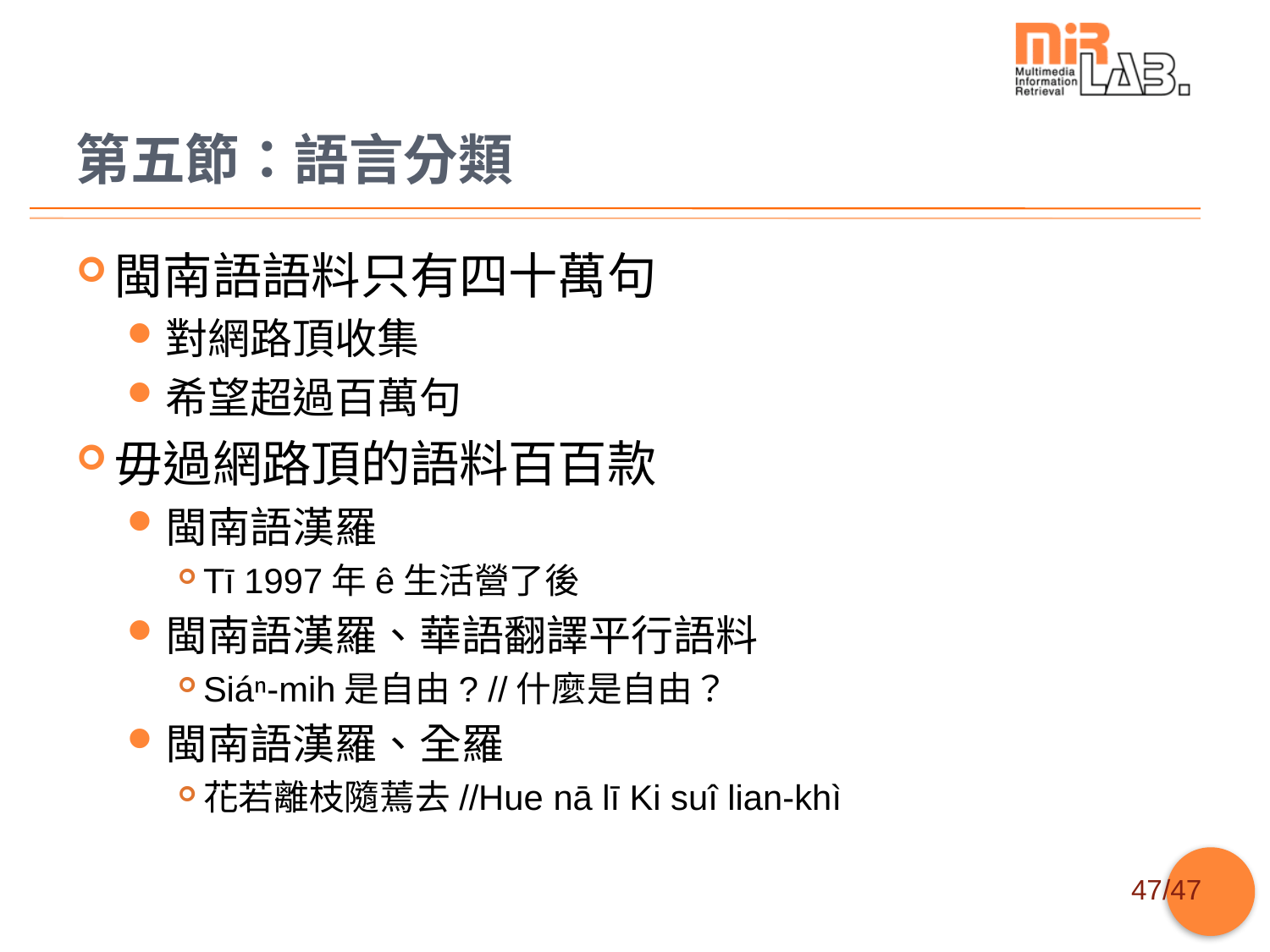

# 第五節：語言分類
閩南語語料只有四十萬句
對網路頂收集
希望超過百萬句
毋過網路頂的語料百百款
閩南語漢羅
Tī 1997年ê生活營了後
閩南語漢羅、華語翻譯平行語料
Siáⁿ-mih是自由? //什麼是自由？
閩南語漢羅、全羅
花若離枝隨蔫去//Hue nā lī Ki suî lian-khì